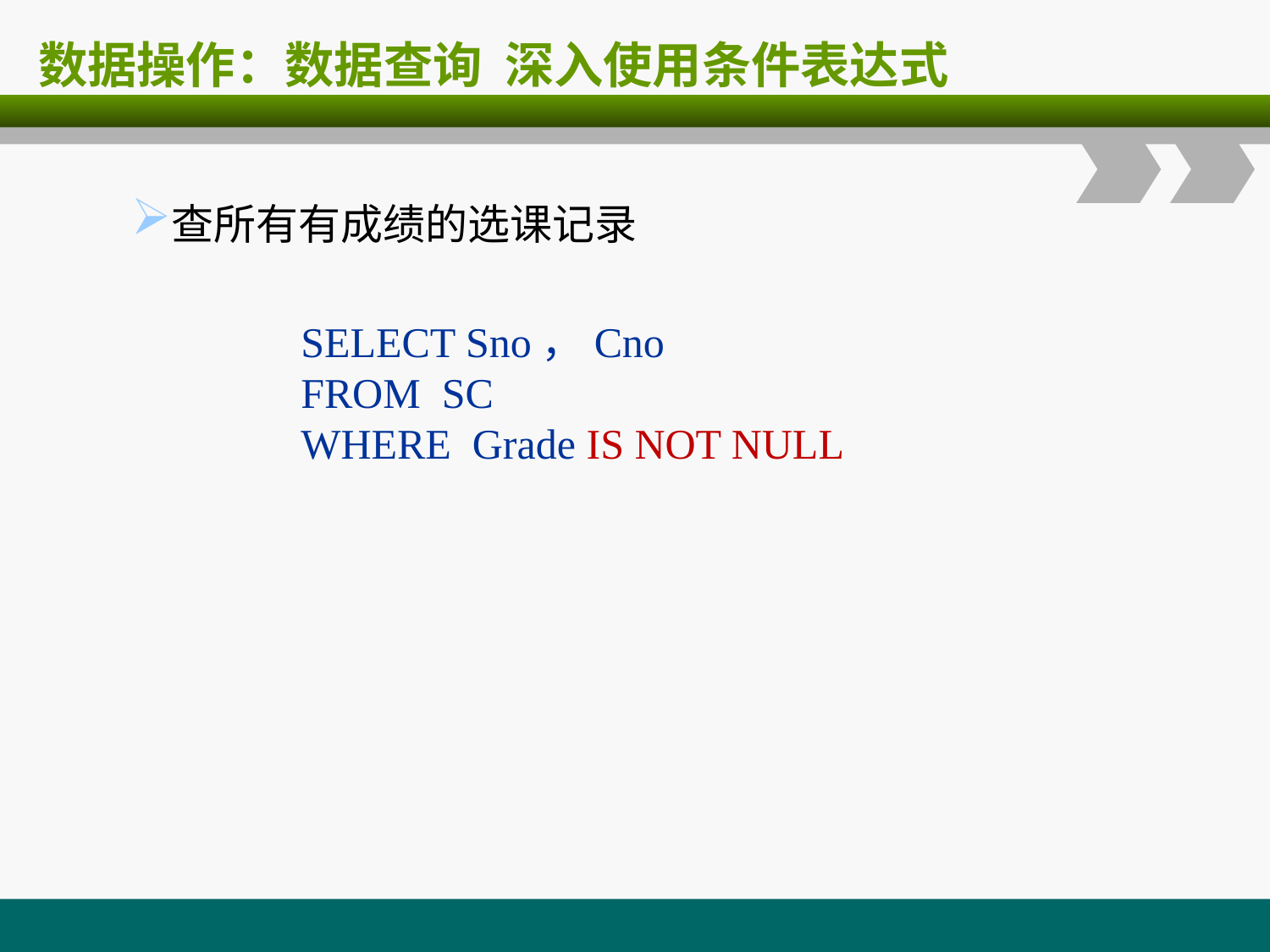

# 数据操作：数据查询  深入使用条件表达式
查所有有成绩的选课记录
SELECT Sno，Cno
FROM  SC
WHERE  Grade IS NOT NULL